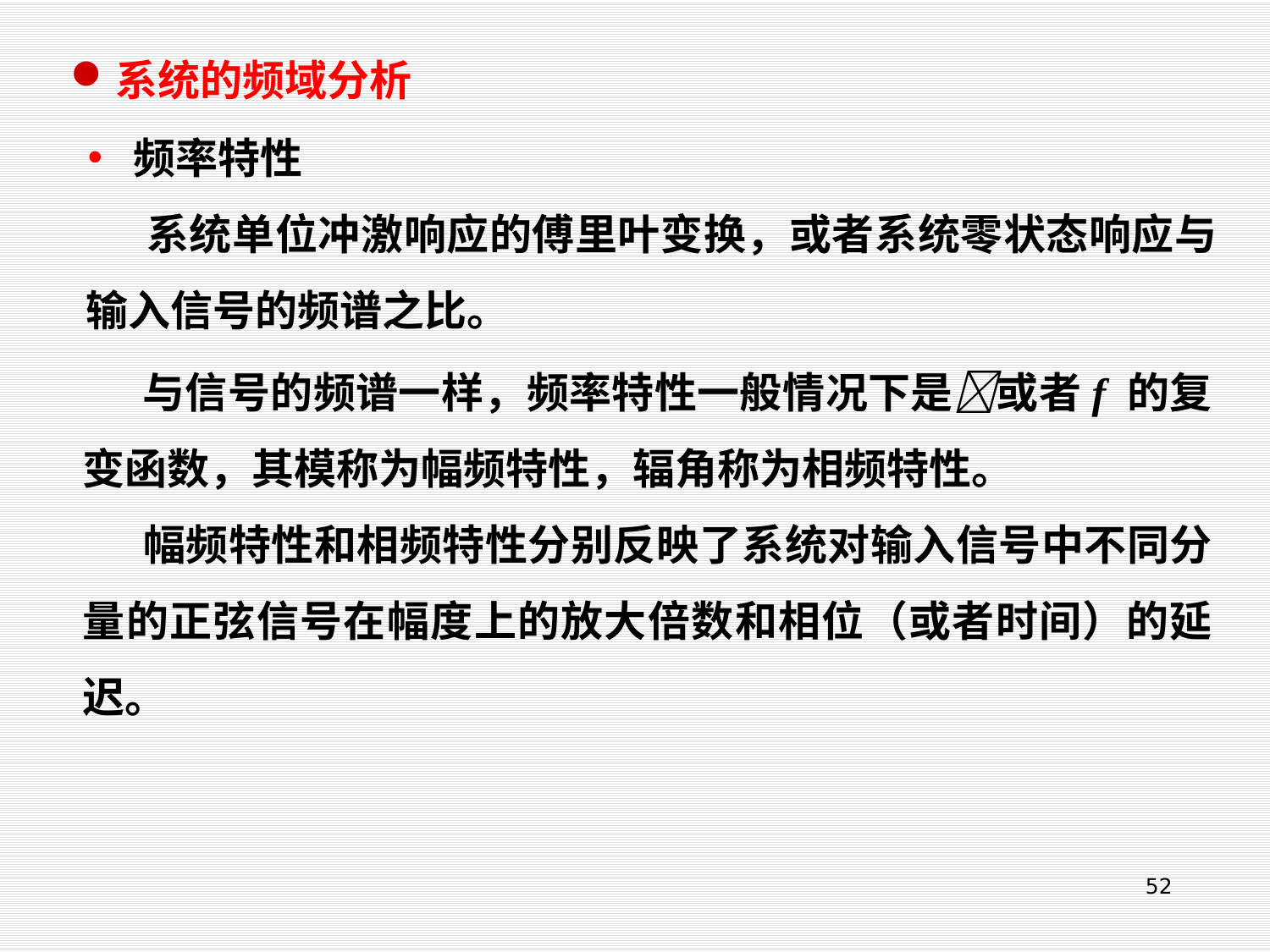

系统的频域分析
频率特性
     系统单位冲激响应的傅里叶变换，或者系统零状态响应与输入信号的频谱之比。
     与信号的频谱一样，频率特性一般情况下是ω或者f 的复变函数，其模称为幅频特性，辐角称为相频特性。
     幅频特性和相频特性分别反映了系统对输入信号中不同分量的正弦信号在幅度上的放大倍数和相位（或者时间）的延迟。
52